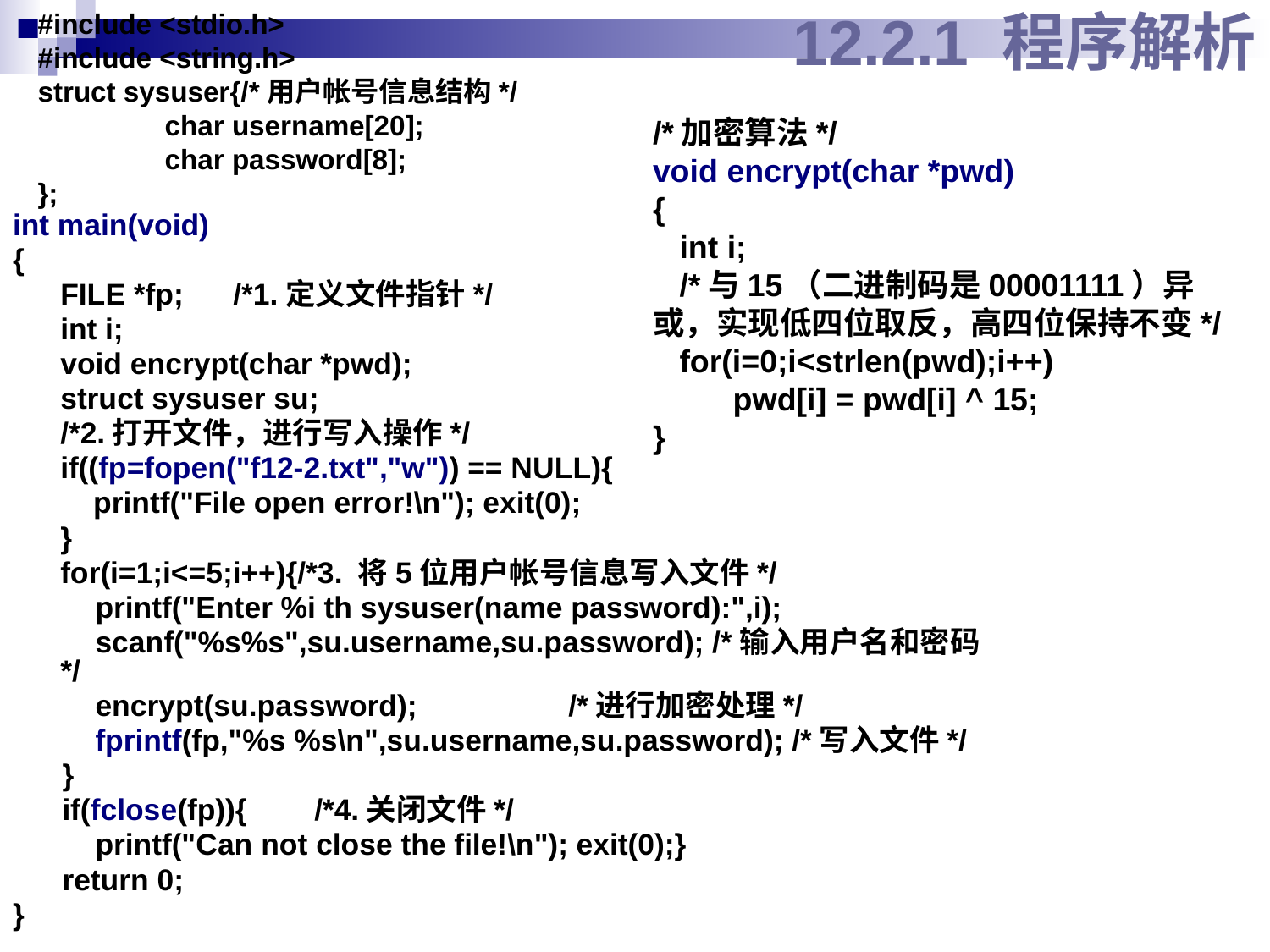

#include <stdio.h>
#include <string.h>
struct sysuser{/*用户帐号信息结构*/
	char username[20];
	char password[8];
};
# 12.2.1 程序解析
/*加密算法*/
void encrypt(char *pwd)
{
   int i;
   /*与15（二进制码是00001111）异或，实现低四位取反，高四位保持不变*/
   for(i=0;i<strlen(pwd);i++)
         pwd[i] = pwd[i] ^ 15;
}
int main(void)
{
	FILE *fp;      /*1.定义文件指针*/
	int i;
	void encrypt(char *pwd);
	struct sysuser su;
	/*2.打开文件，进行写入操作*/
	if((fp=fopen("f12-2.txt","w")) == NULL){
   	    printf("File open error!\n"); exit(0);
	}
  	for(i=1;i<=5;i++){/*3. 将5位用户帐号信息写入文件*/
          printf("Enter %i th sysuser(name password):",i);
          scanf("%s%s",su.username,su.password); /*输入用户名和密码 */
          encrypt(su.password);    	/*进行加密处理*/
          fprintf(fp,"%s %s\n",su.username,su.password); /*写入文件*/
      }
      if(fclose(fp)){	/*4.关闭文件*/
          printf("Can not close the file!\n"); exit(0);}
      return 0;
}